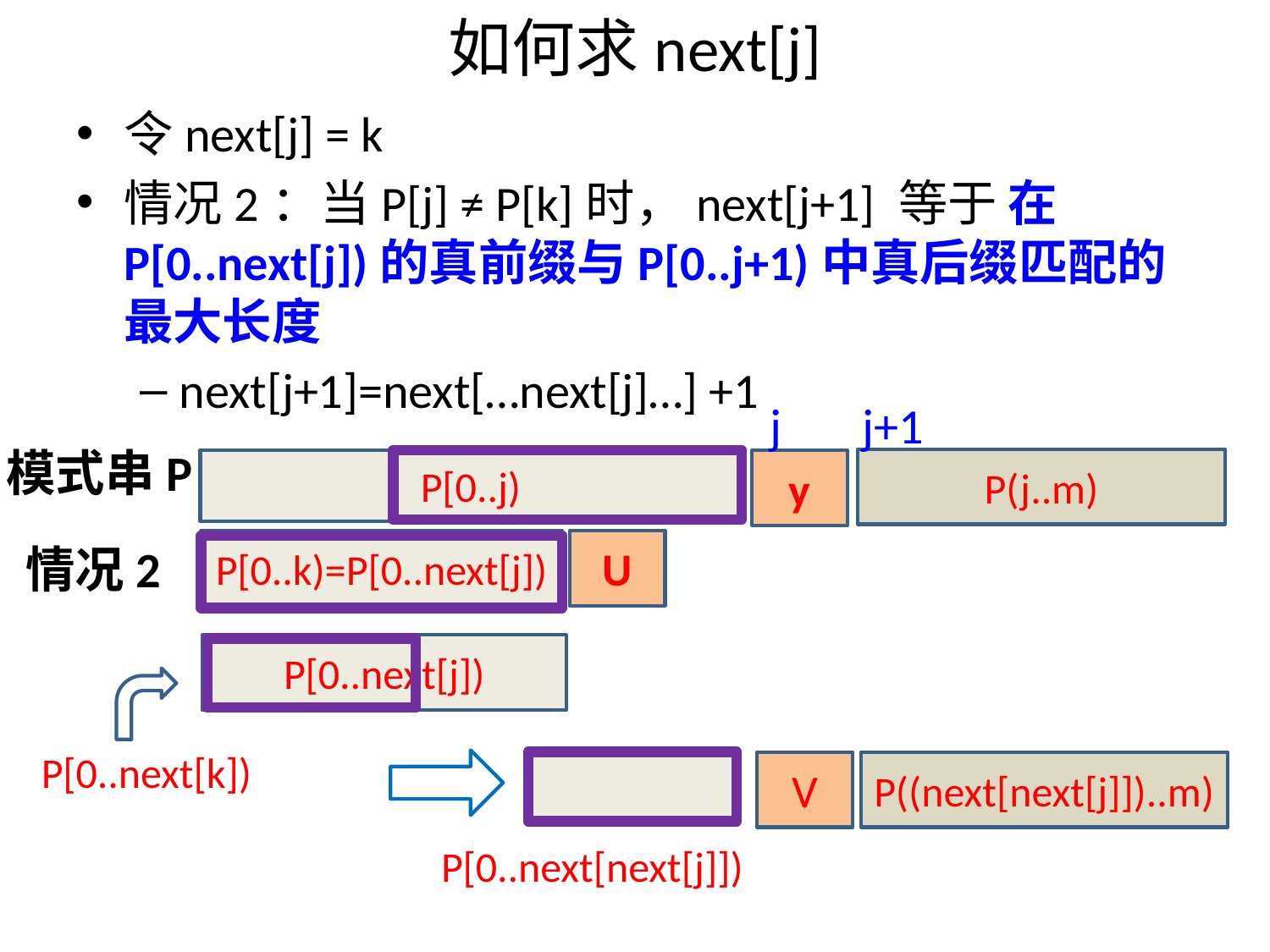

# 如何求next[j]
令next[j] = k
情况2：当P[j] ≠ P[k]时，next[j+1] 等于 在P[0..next[j])的真前缀与P[0..j+1)中真后缀匹配的最大长度
next[j+1]=next[…next[j]…] +1

j
j+1
模式串P
P(j..m)

P[0..j)
y
U
P[0..k)=P[0..next[j])
情况2

P[0..next[j])

P[0..next[k])

V
P((next[next[j]])..m)
48
P[0..next[next[j]])